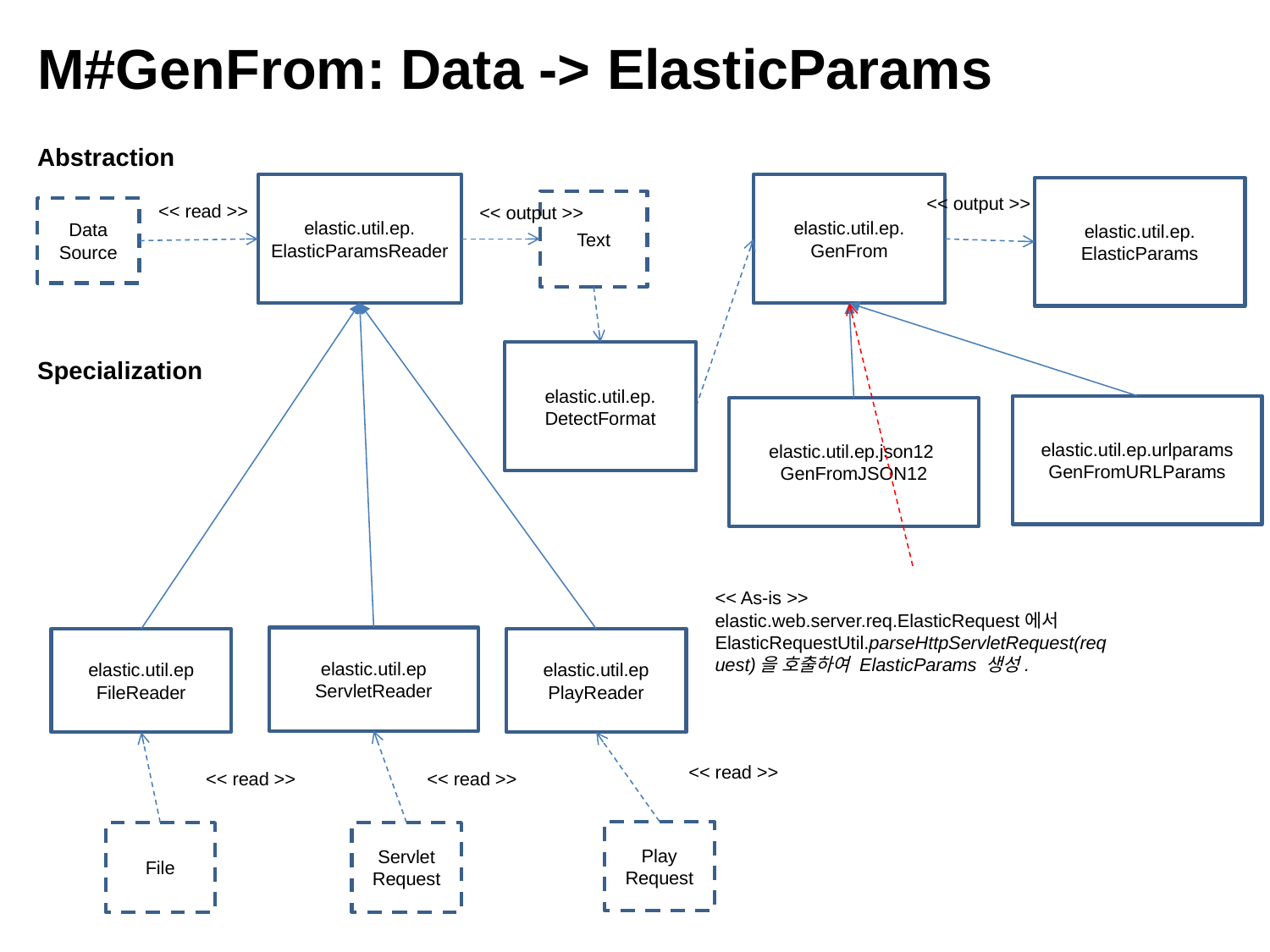

M#GenFrom: Data -> ElasticParams

Abstraction
elastic.util.ep.
GenFrom
elastic.util.ep.
ElasticParamsReader
elastic.util.ep.
ElasticParams
<< output >>
<< read >>
<< output >>
Text
Data Source
elastic.util.ep.
DetectFormat
Specialization
elastic.util.ep.urlparams
GenFromURLParams
elastic.util.ep.json12
GenFromJSON12
<< As-is >>
elastic.web.server.req.ElasticRequest에서 ElasticRequestUtil.parseHttpServletRequest(request)을 호출하여 ElasticParams 생성.
elastic.util.ep
ServletReader
elastic.util.ep
FileReader
elastic.util.ep
PlayReader
<< read >>
<< read >>
<< read >>
Play Request
Servlet Request
File